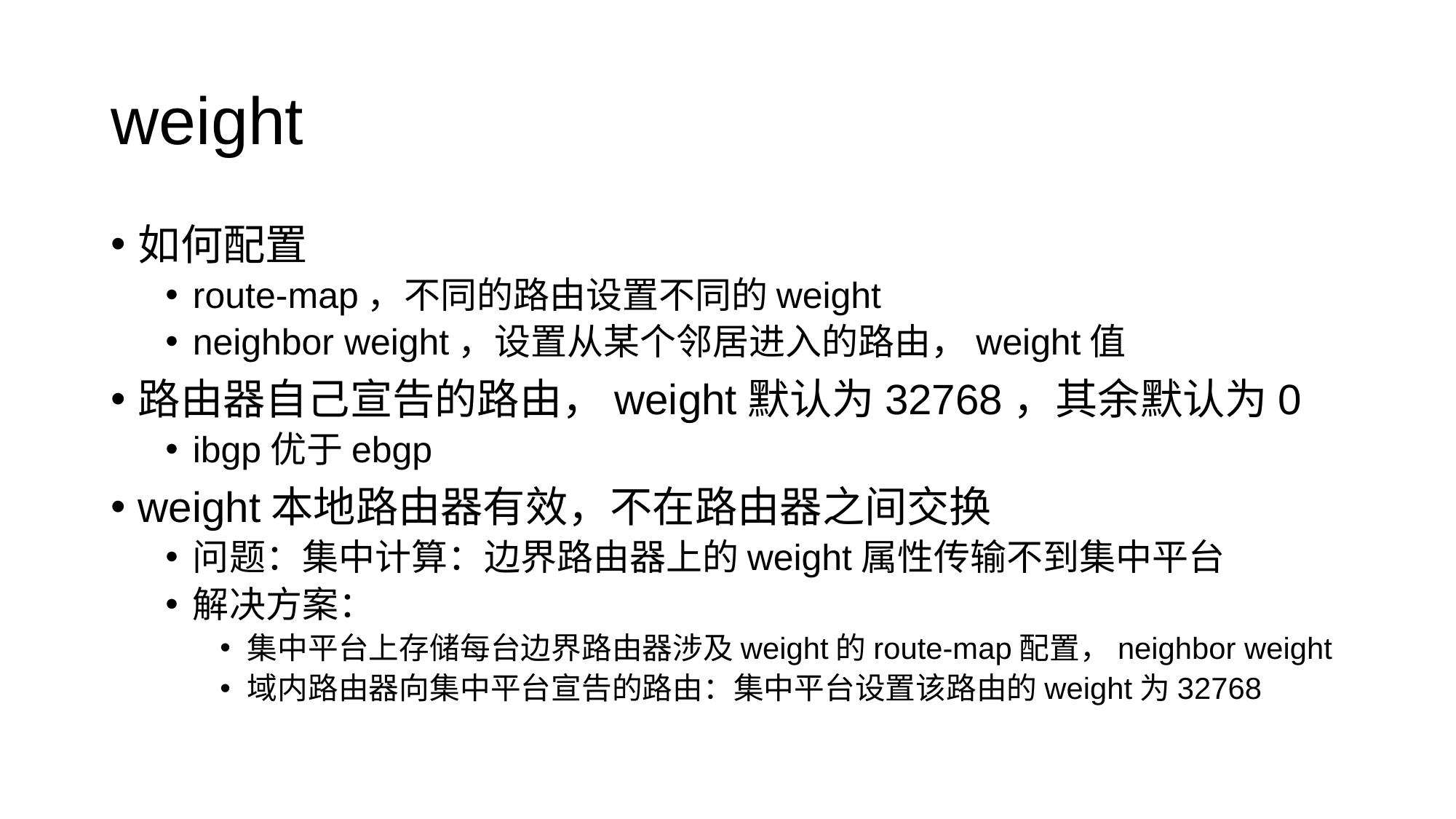

# weight
如何配置
route-map，不同的路由设置不同的weight
neighbor weight，设置从某个邻居进入的路由，weight值
路由器自己宣告的路由，weight默认为32768，其余默认为0
ibgp优于ebgp
weight本地路由器有效，不在路由器之间交换
问题：集中计算：边界路由器上的weight属性传输不到集中平台
解决方案：
集中平台上存储每台边界路由器涉及weight的route-map配置，neighbor weight
域内路由器向集中平台宣告的路由：集中平台设置该路由的weight为32768